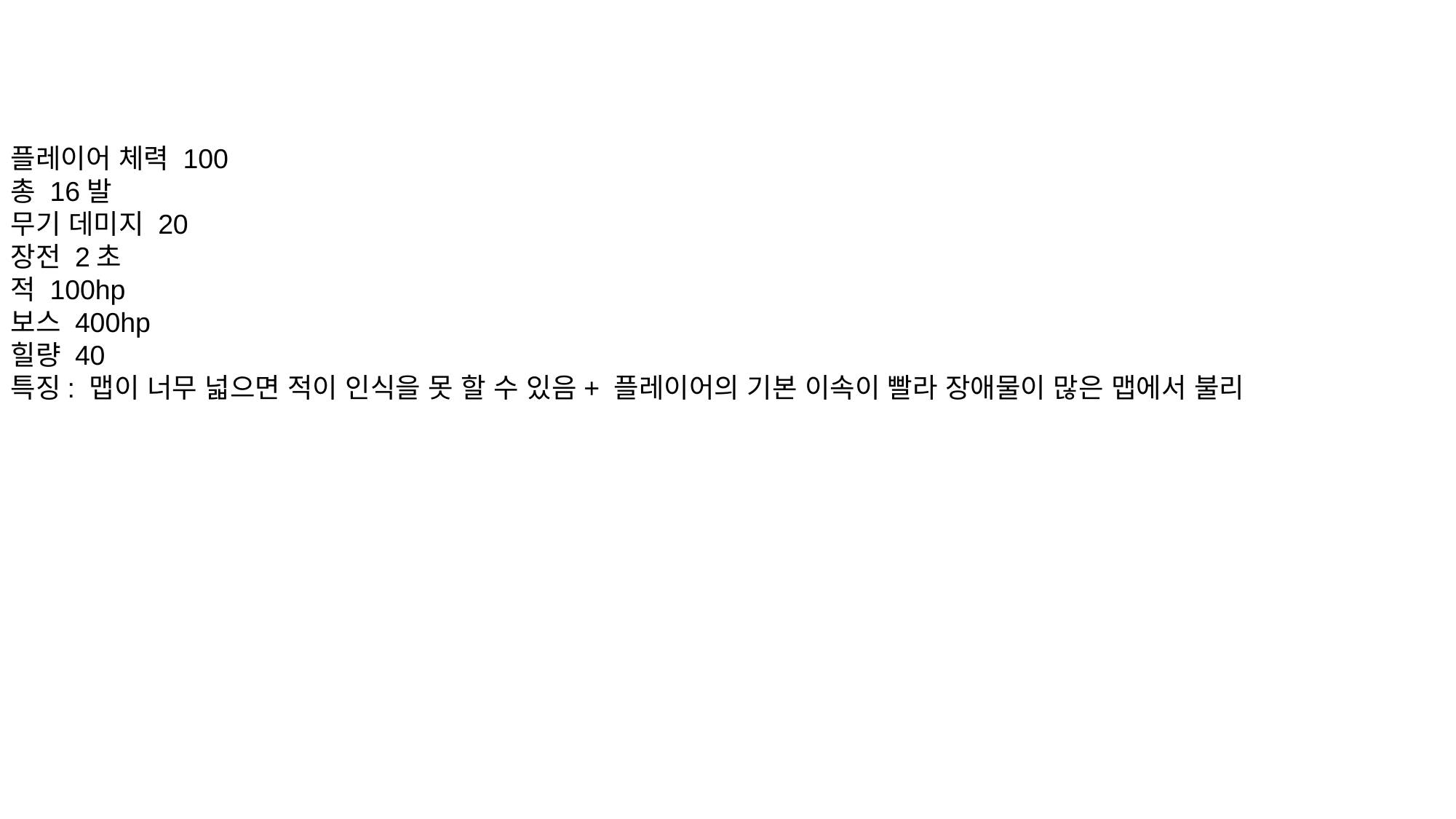

플레이어 체력 100
총 16발
무기 데미지 20
장전 2초
적 100hp
보스 400hp
힐량 40
특징: 맵이 너무 넓으면 적이 인식을 못 할 수 있음+ 플레이어의 기본 이속이 빨라 장애물이 많은 맵에서 불리